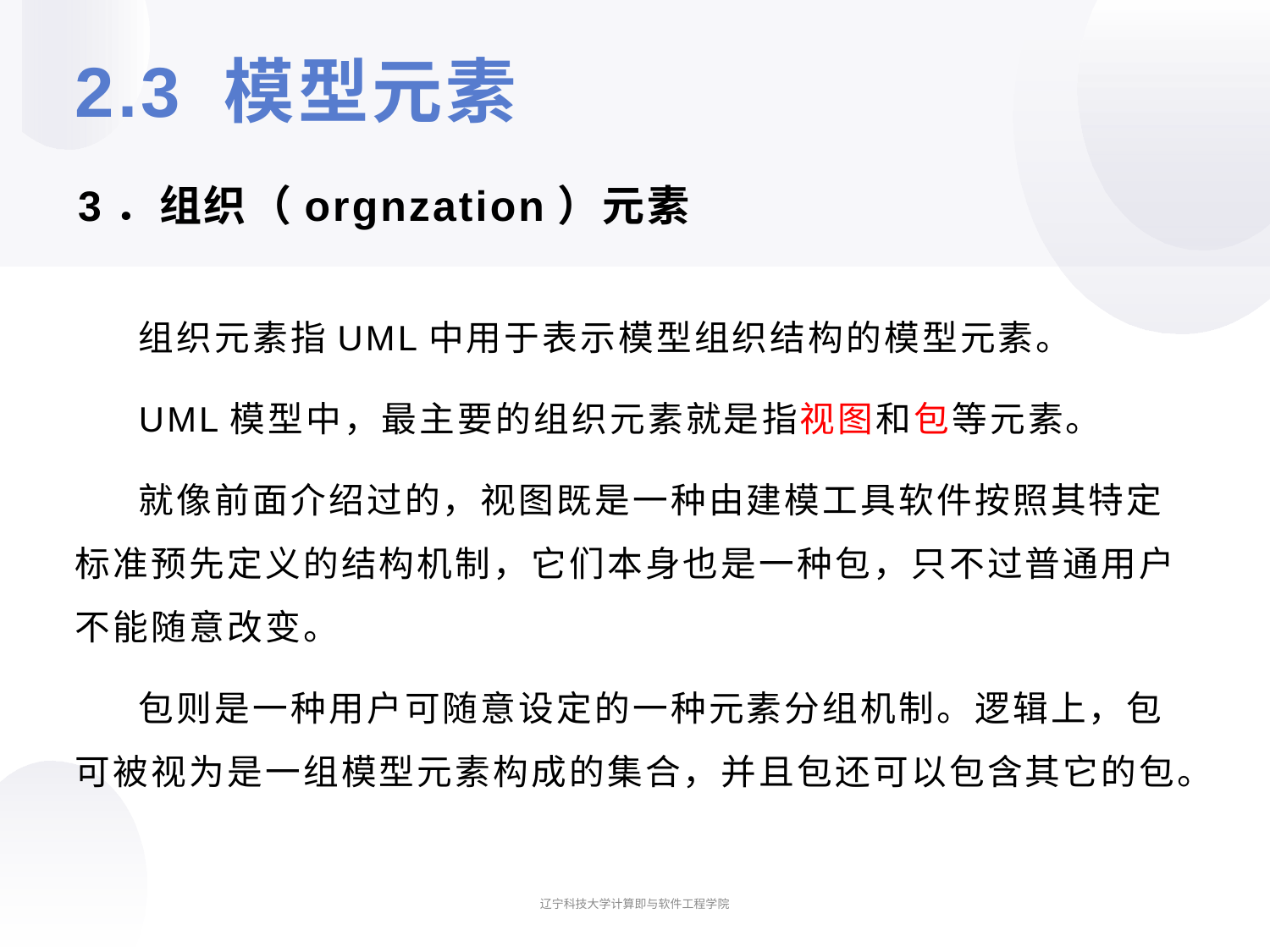

# 2.3 模型元素
3．组织（orgnzation）元素

组织元素指UML中用于表示模型组织结构的模型元素。
UML模型中，最主要的组织元素就是指视图和包等元素。
就像前面介绍过的，视图既是一种由建模工具软件按照其特定标准预先定义的结构机制，它们本身也是一种包，只不过普通用户不能随意改变。
包则是一种用户可随意设定的一种元素分组机制。逻辑上，包可被视为是一组模型元素构成的集合，并且包还可以包含其它的包。

辽宁科技大学计算即与软件工程学院
54